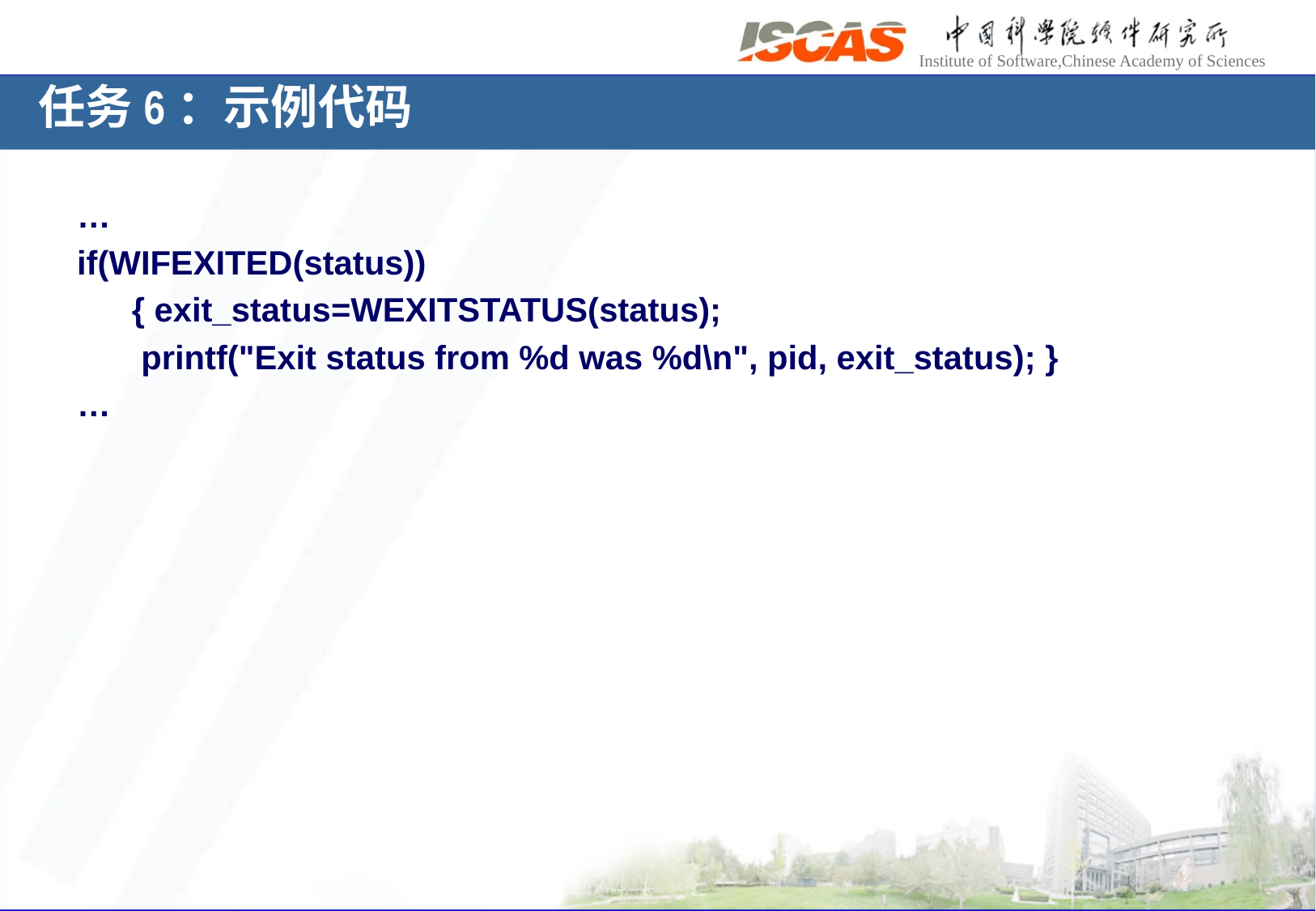

# 任务6：示例代码
…
if(WIFEXITED(status))
   	 { exit_status=WEXITSTATUS(status);
    	  printf("Exit status from %d was %d\n", pid, exit_status); }
…